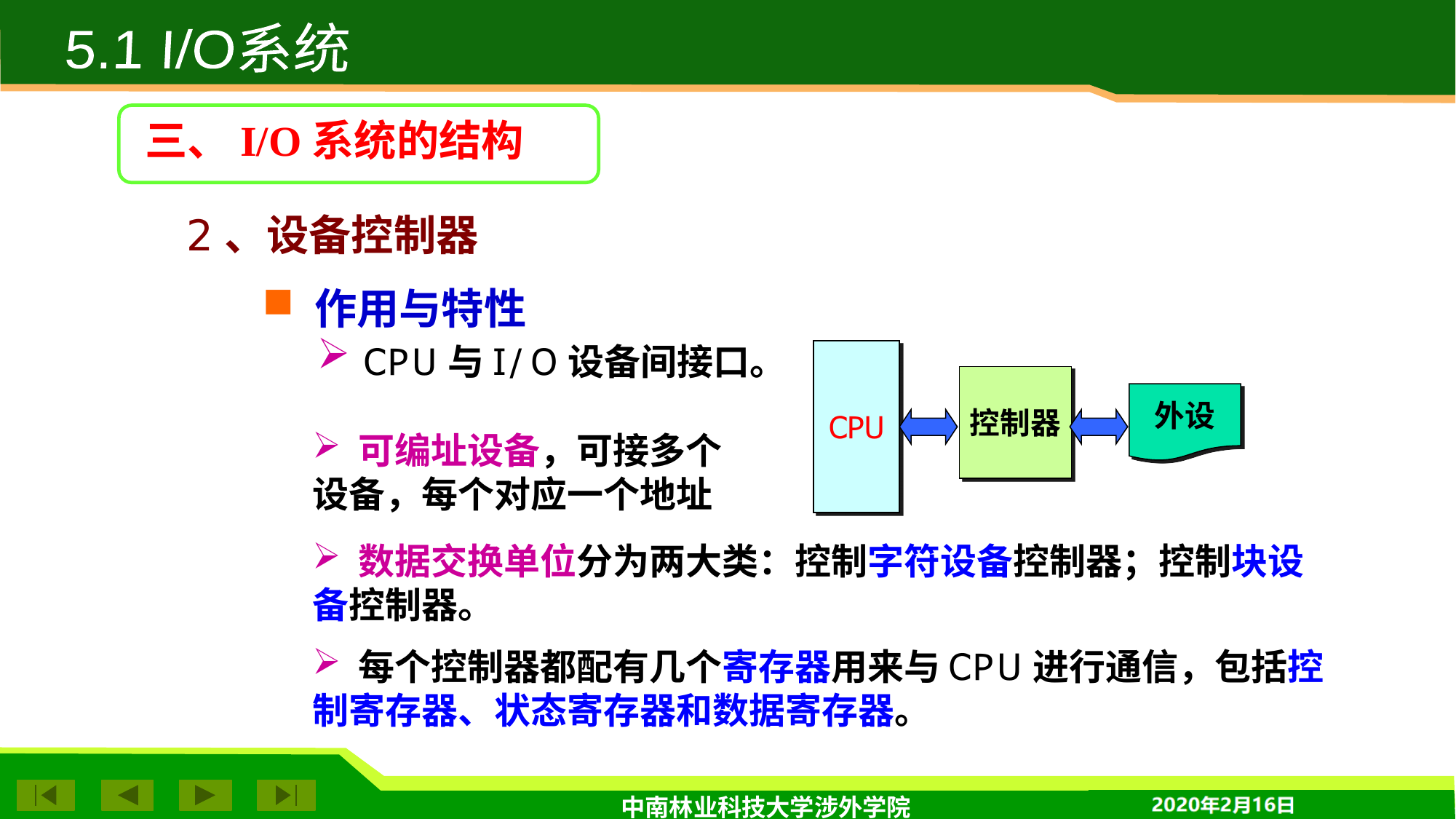

5.1 I/O系统

三、I/O系统的结构
  2、设备控制器
 作用与特性
 CPU与I/O设备间接口。
CPU

控制器
外设

 可编址设备，可接多个设备，每个对应一个地址
 数据交换单位分为两大类：控制字符设备控制器；控制块设备控制器。
 每个控制器都配有几个寄存器用来与CPU进行通信，包括控制寄存器、状态寄存器和数据寄存器。